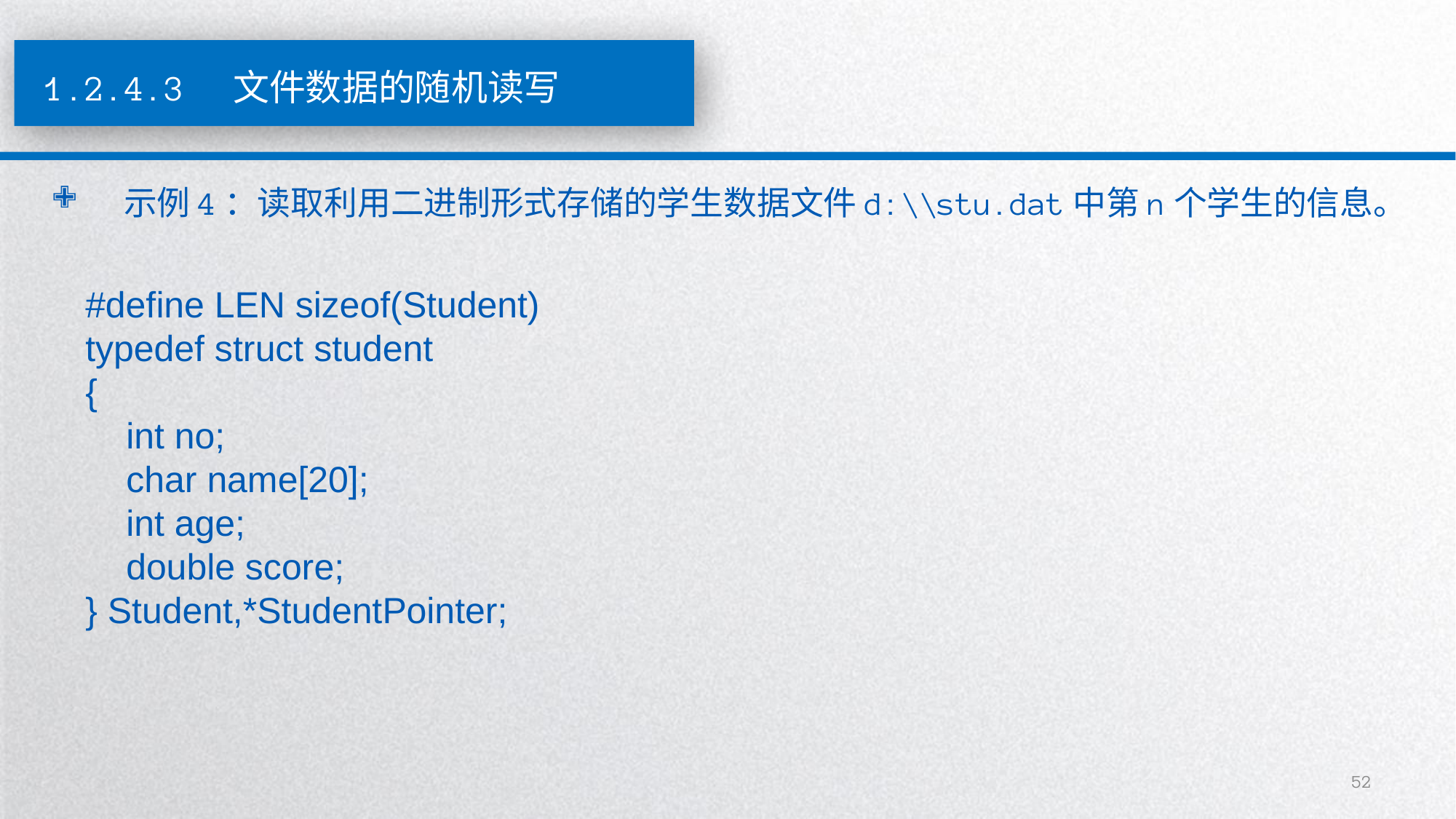

1.2.4.3  文件数据的随机读写
示例4：读取利用二进制形式存储的学生数据文件d:\\stu.dat中第n个学生的信息。
#define LEN sizeof(Student)
typedef struct student
{
    int no;
    char name[20];
    int age;
    double score;
} Student,*StudentPointer;
52